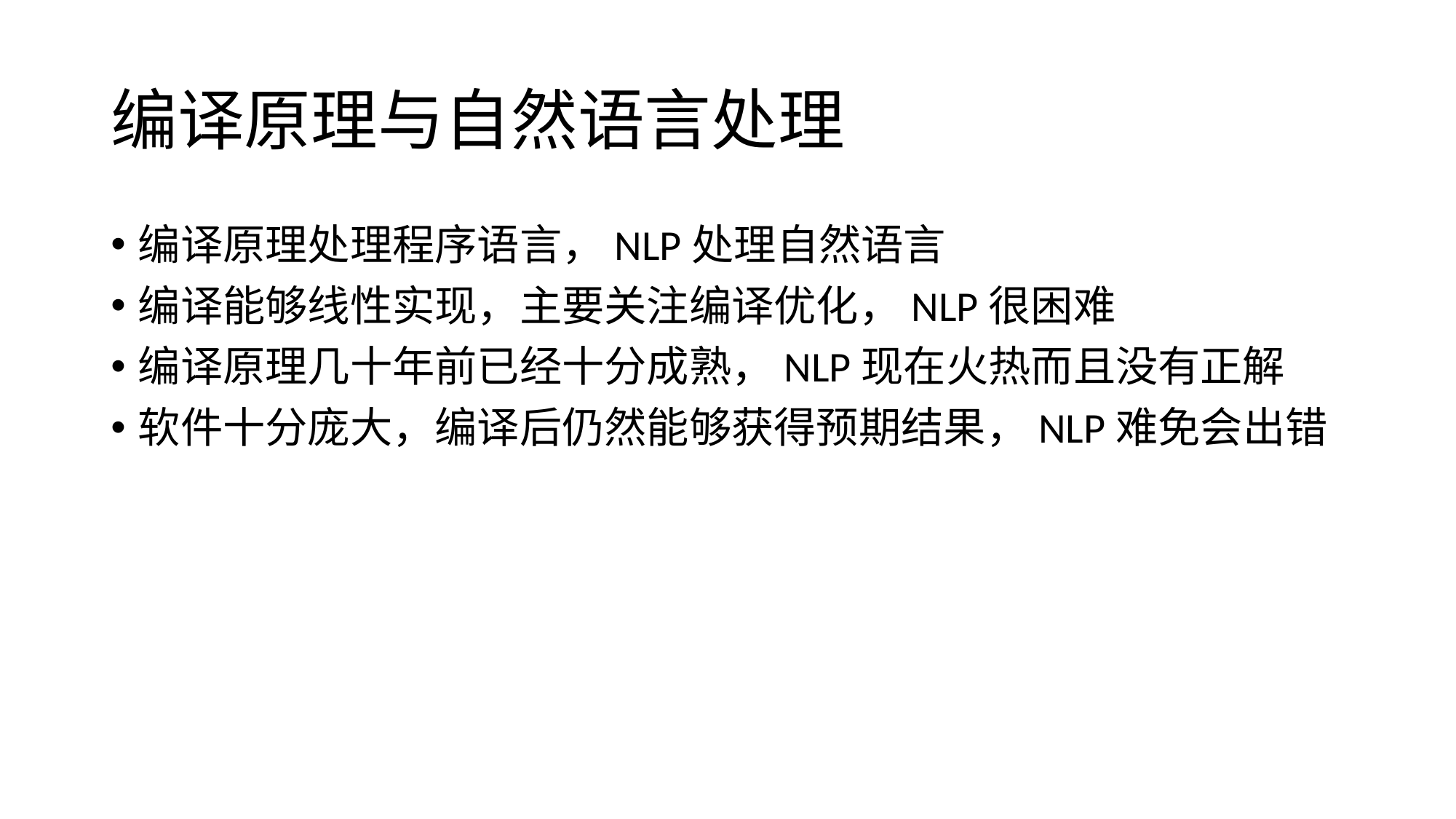

# 编译原理与自然语言处理
编译原理处理程序语言，NLP处理自然语言
编译能够线性实现，主要关注编译优化，NLP很困难
编译原理几十年前已经十分成熟，NLP现在火热而且没有正解
软件十分庞大，编译后仍然能够获得预期结果，NLP难免会出错